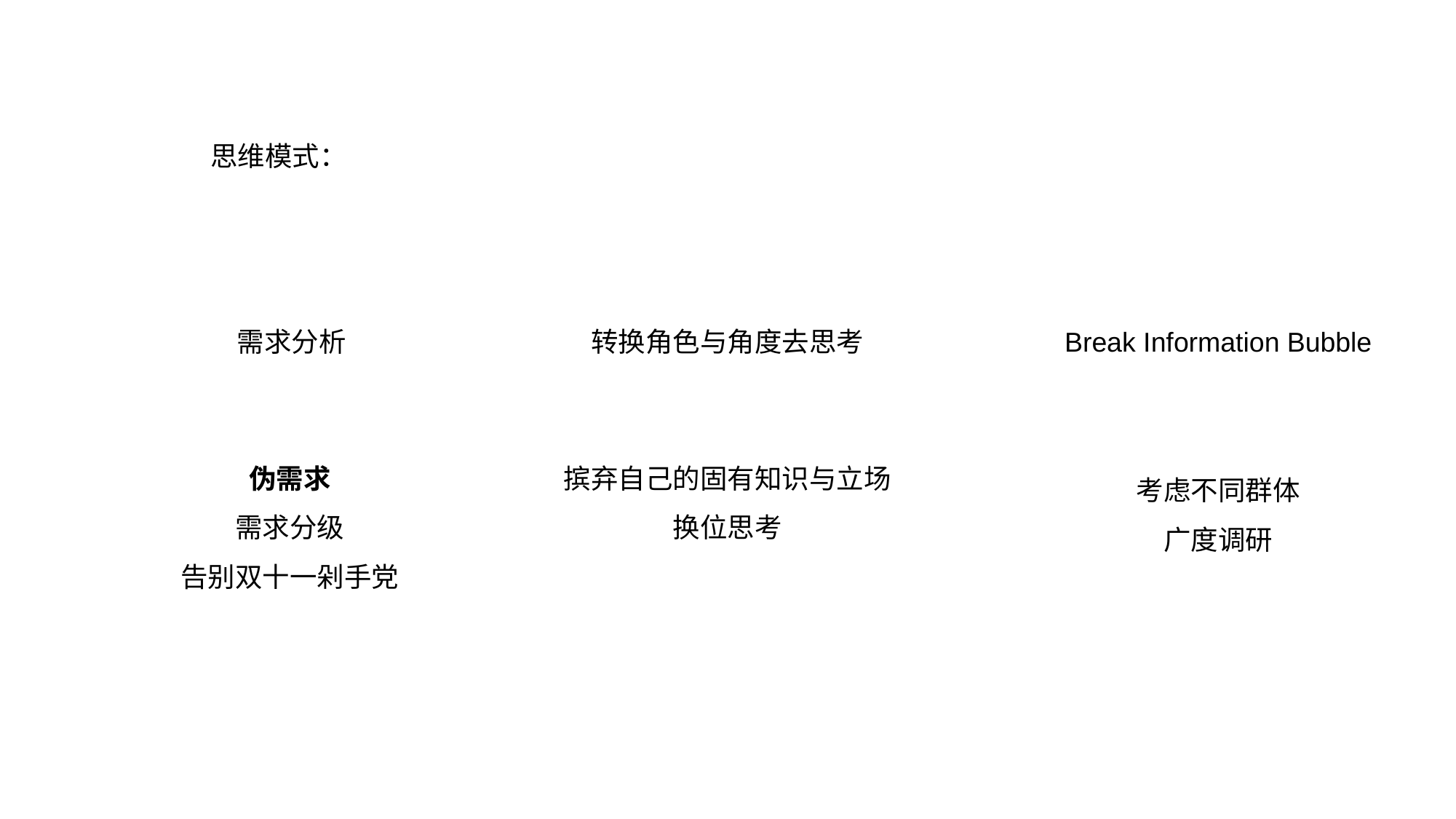

思维模式：
需求分析
转换角色与角度去思考
Break Information Bubble
伪需求
需求分级
告别双十一剁手党
摈弃自己的固有知识与立场
换位思考
考虑不同群体
广度调研